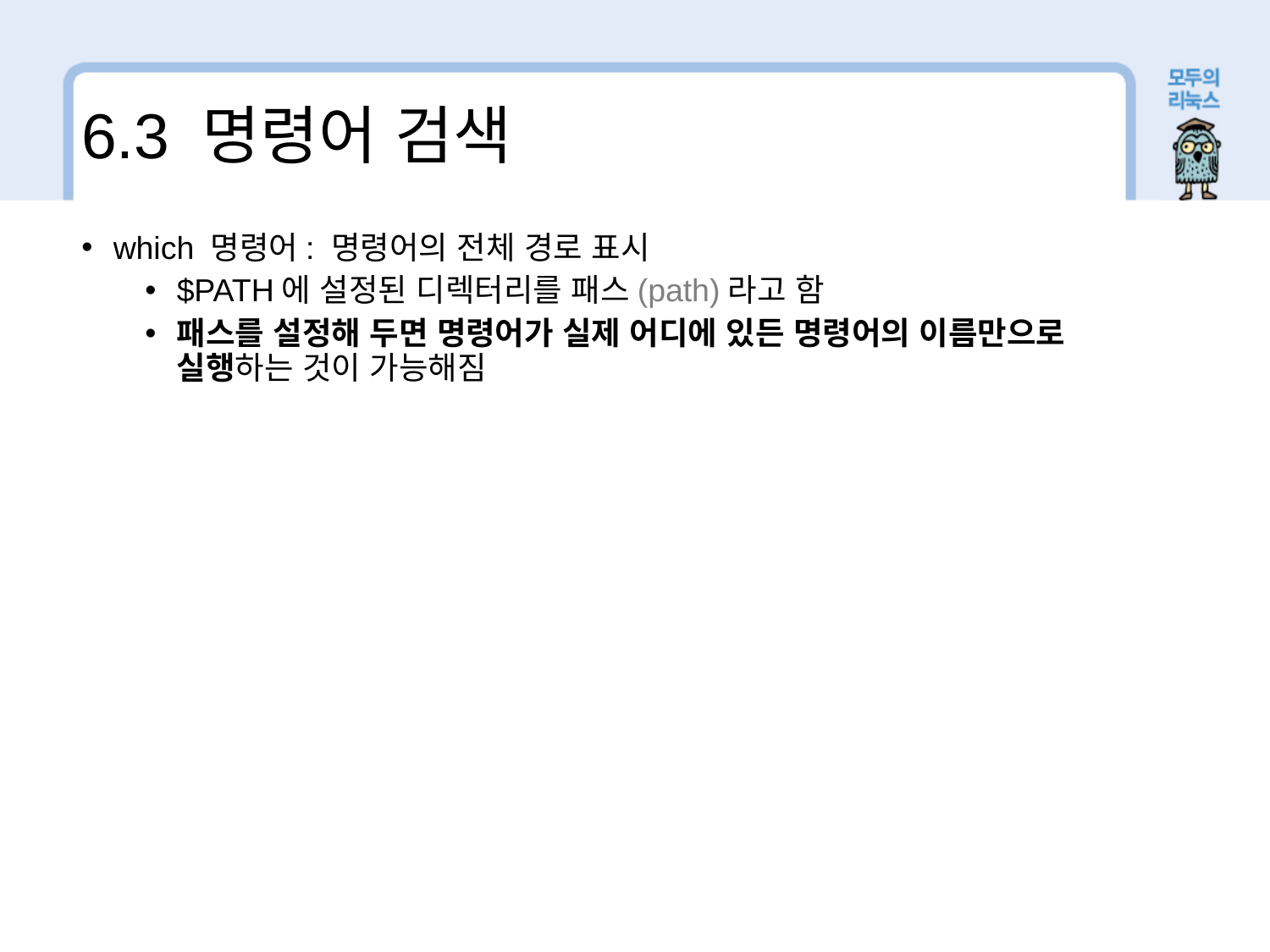

6.3 명령어 검색
which 명령어: 명령어의 전체 경로 표시
$PATH에 설정된 디렉터리를 패스(path)라고 함
패스를 설정해 두면 명령어가 실제 어디에 있든 명령어의 이름만으로 실행하는 것이 가능해짐